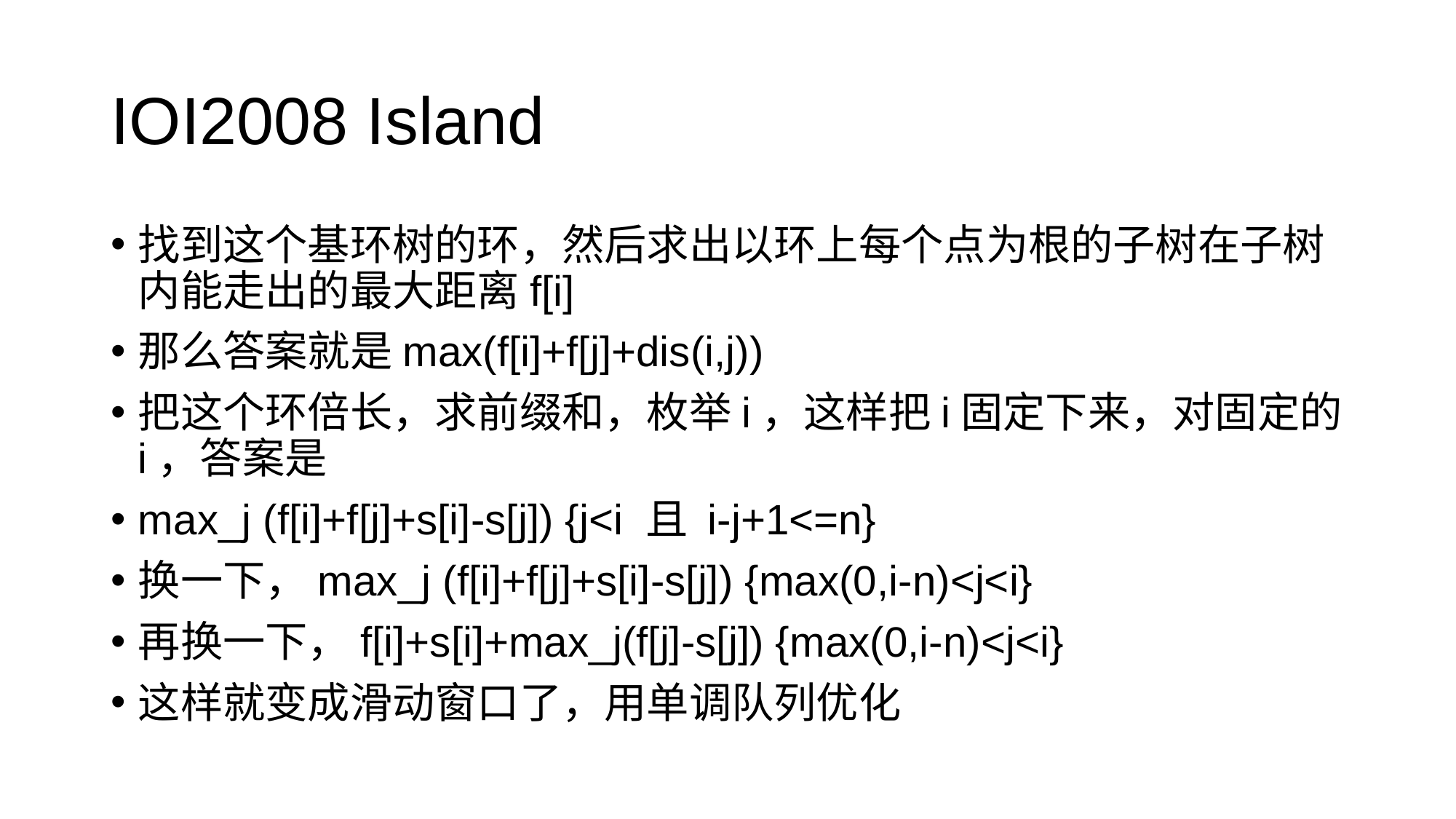

# IOI2008 Island
找到这个基环树的环，然后求出以环上每个点为根的子树在子树内能走出的最大距离f[i]
那么答案就是max(f[i]+f[j]+dis(i,j))
把这个环倍长，求前缀和，枚举i，这样把i固定下来，对固定的i，答案是
max_j (f[i]+f[j]+s[i]-s[j]) {j<i 且 i-j+1<=n}
换一下，max_j (f[i]+f[j]+s[i]-s[j]) {max(0,i-n)<j<i}
再换一下，f[i]+s[i]+max_j(f[j]-s[j]) {max(0,i-n)<j<i}
这样就变成滑动窗口了，用单调队列优化